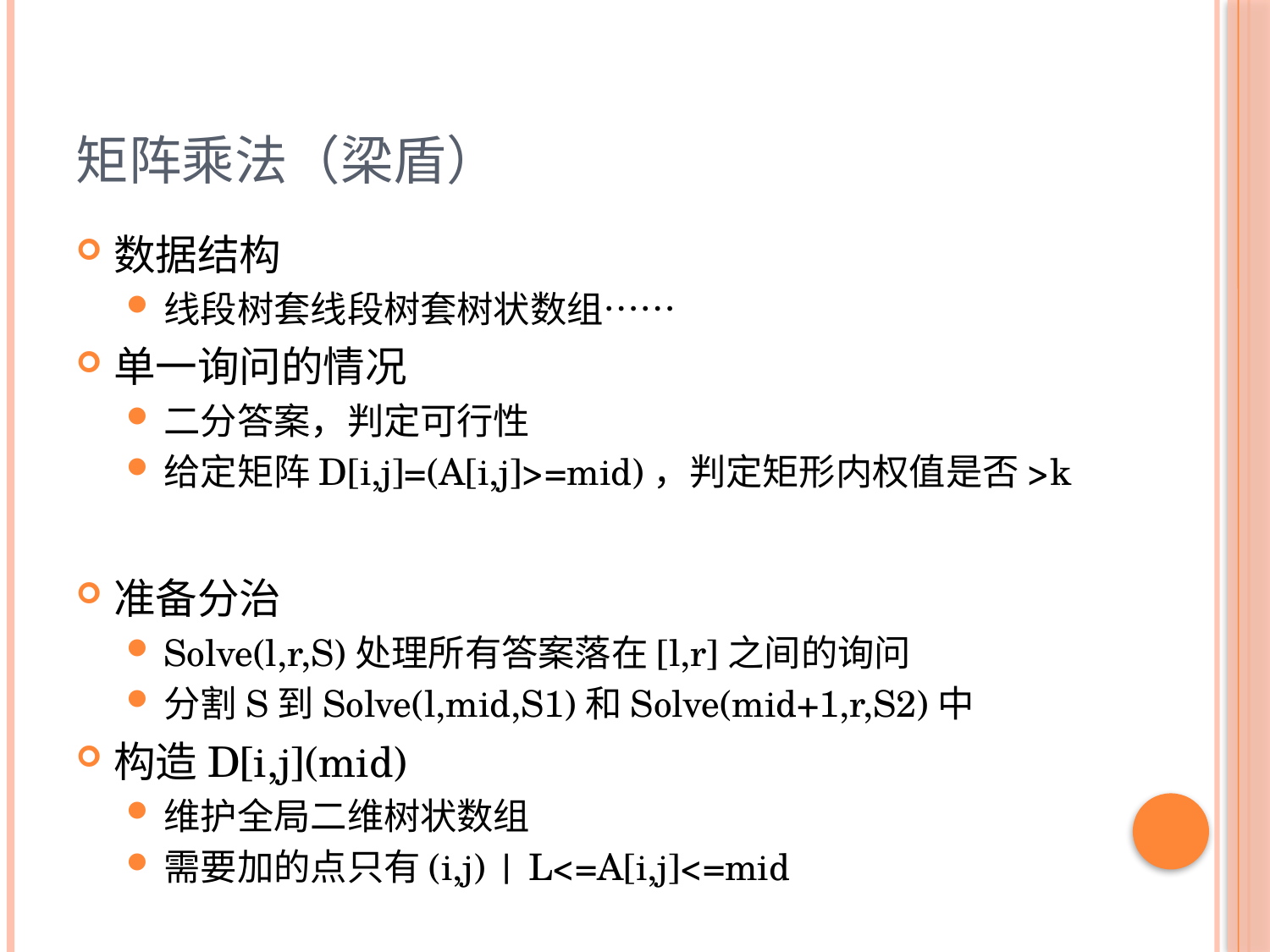

# 矩阵乘法（梁盾）
数据结构
线段树套线段树套树状数组……
单一询问的情况
二分答案，判定可行性
给定矩阵D[i,j]=(A[i,j]>=mid)，判定矩形内权值是否>k

准备分治
Solve(l,r,S)处理所有答案落在[l,r]之间的询问
分割S到Solve(l,mid,S1)和Solve(mid+1,r,S2)中
构造D[i,j](mid)
维护全局二维树状数组
需要加的点只有(i,j) | L<=A[i,j]<=mid